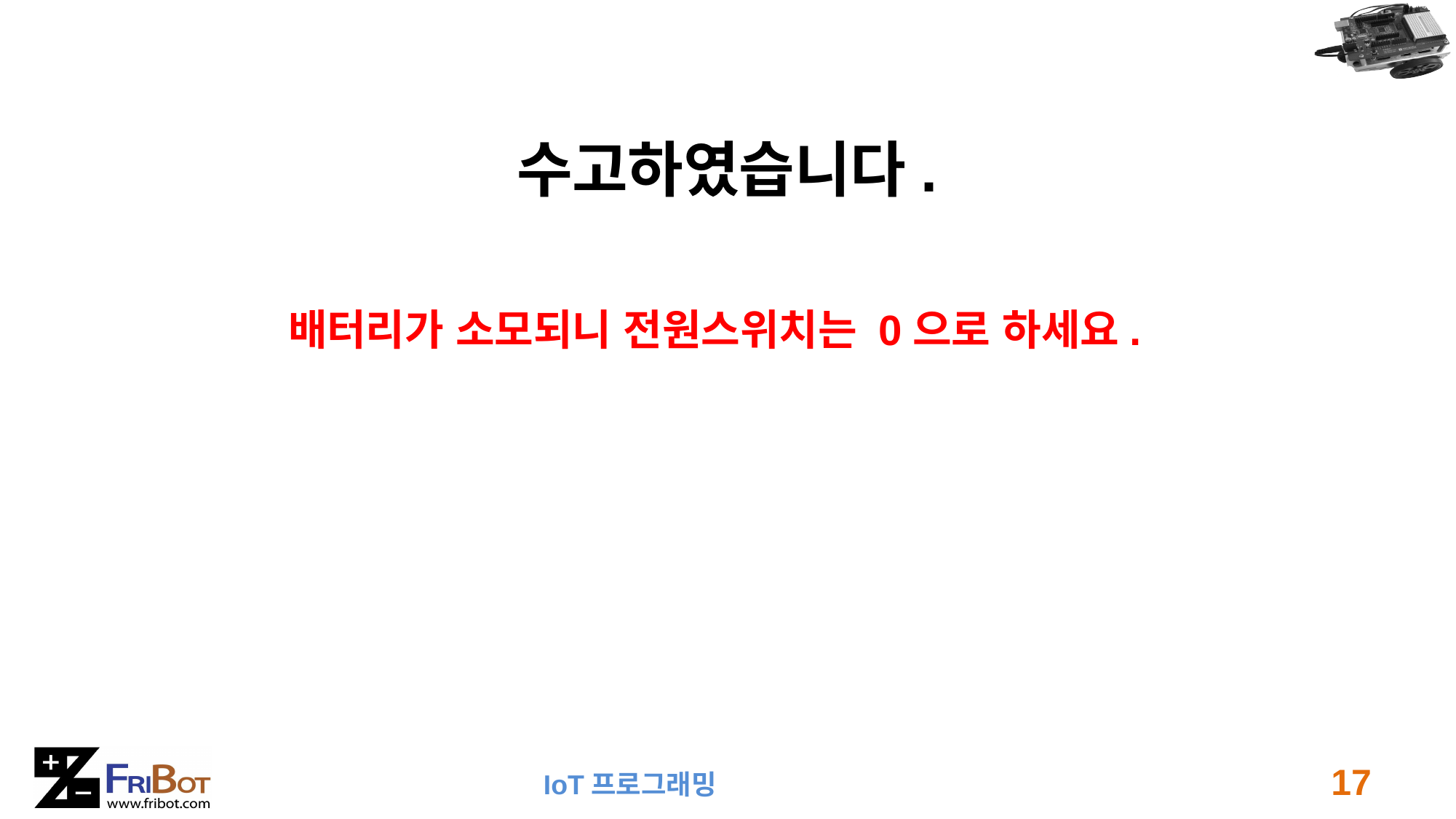

수고하였습니다.
배터리가 소모되니 전원스위치는 0으로 하세요.
17